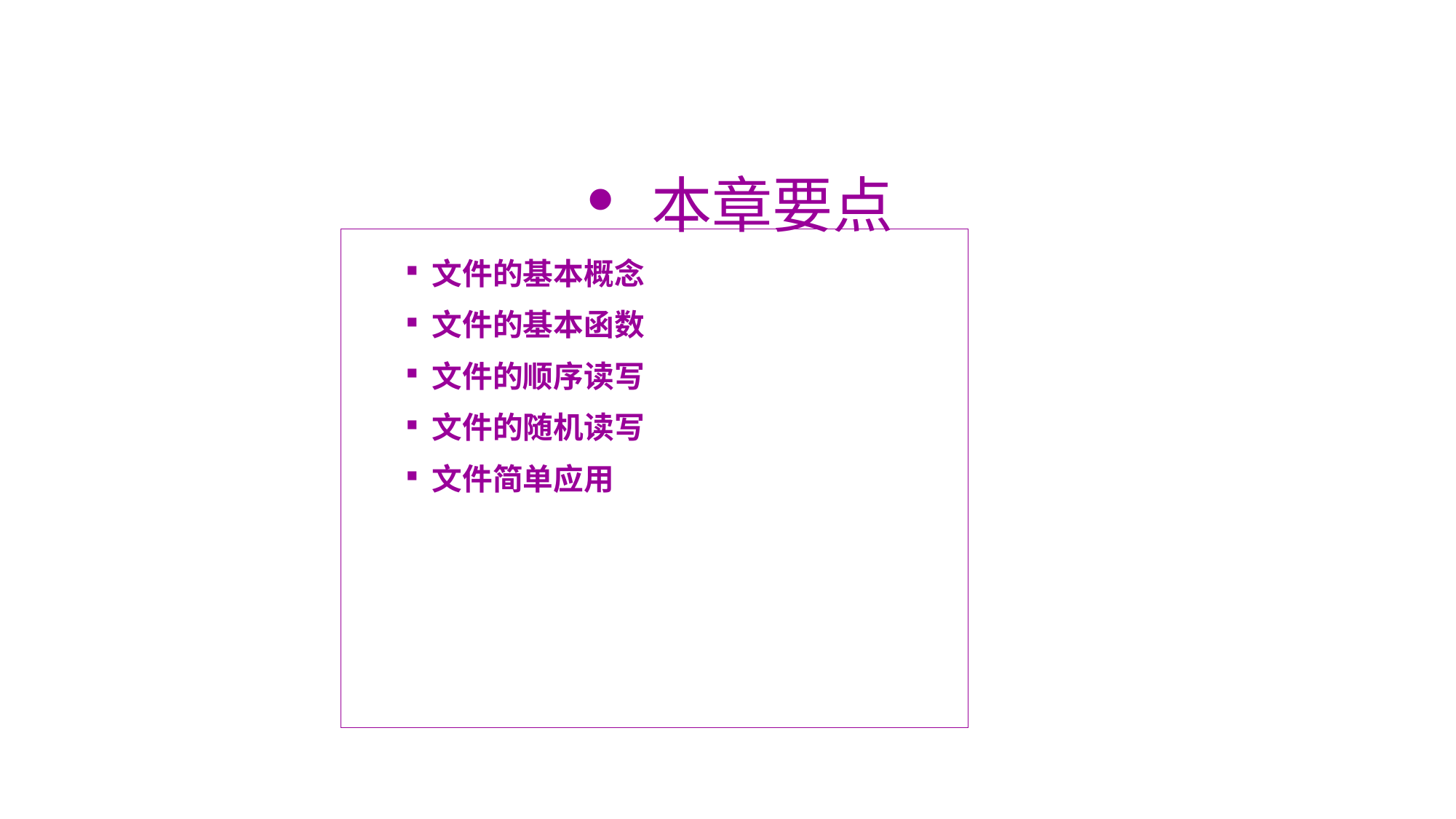

# 本章要点
 文件的基本概念
 文件的基本函数
 文件的顺序读写
 文件的随机读写
 文件简单应用